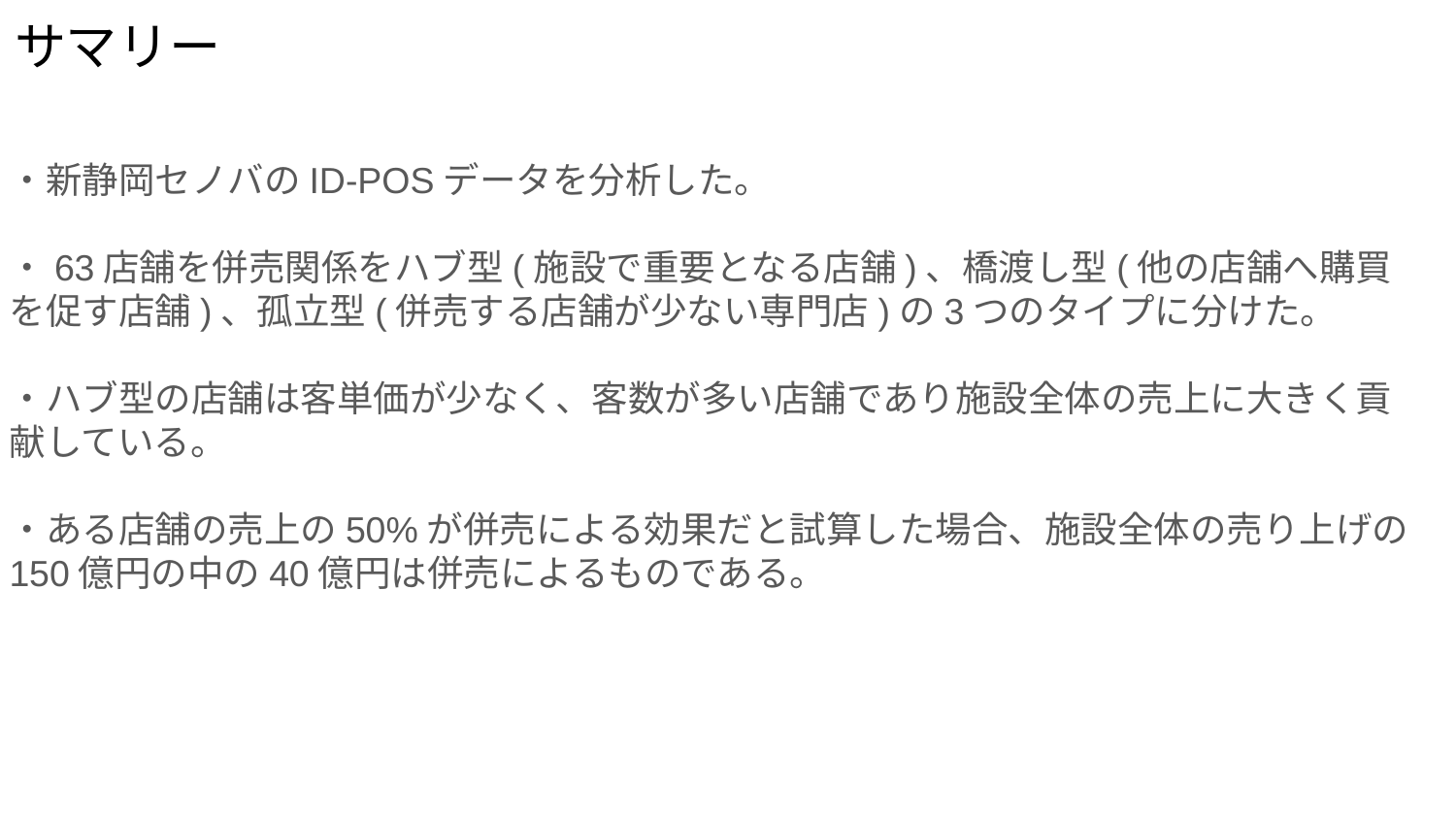

# サマリー
・新静岡セノバのID-POSデータを分析した。

・63店舗を併売関係をハブ型(施設で重要となる店舗)、橋渡し型(他の店舗へ購買を促す店舗)、孤立型(併売する店舗が少ない専門店)の3つのタイプに分けた。

・ハブ型の店舗は客単価が少なく、客数が多い店舗であり施設全体の売上に大きく貢献している。

・ある店舗の売上の50%が併売による効果だと試算した場合、施設全体の売り上げの150億円の中の40億円は併売によるものである。